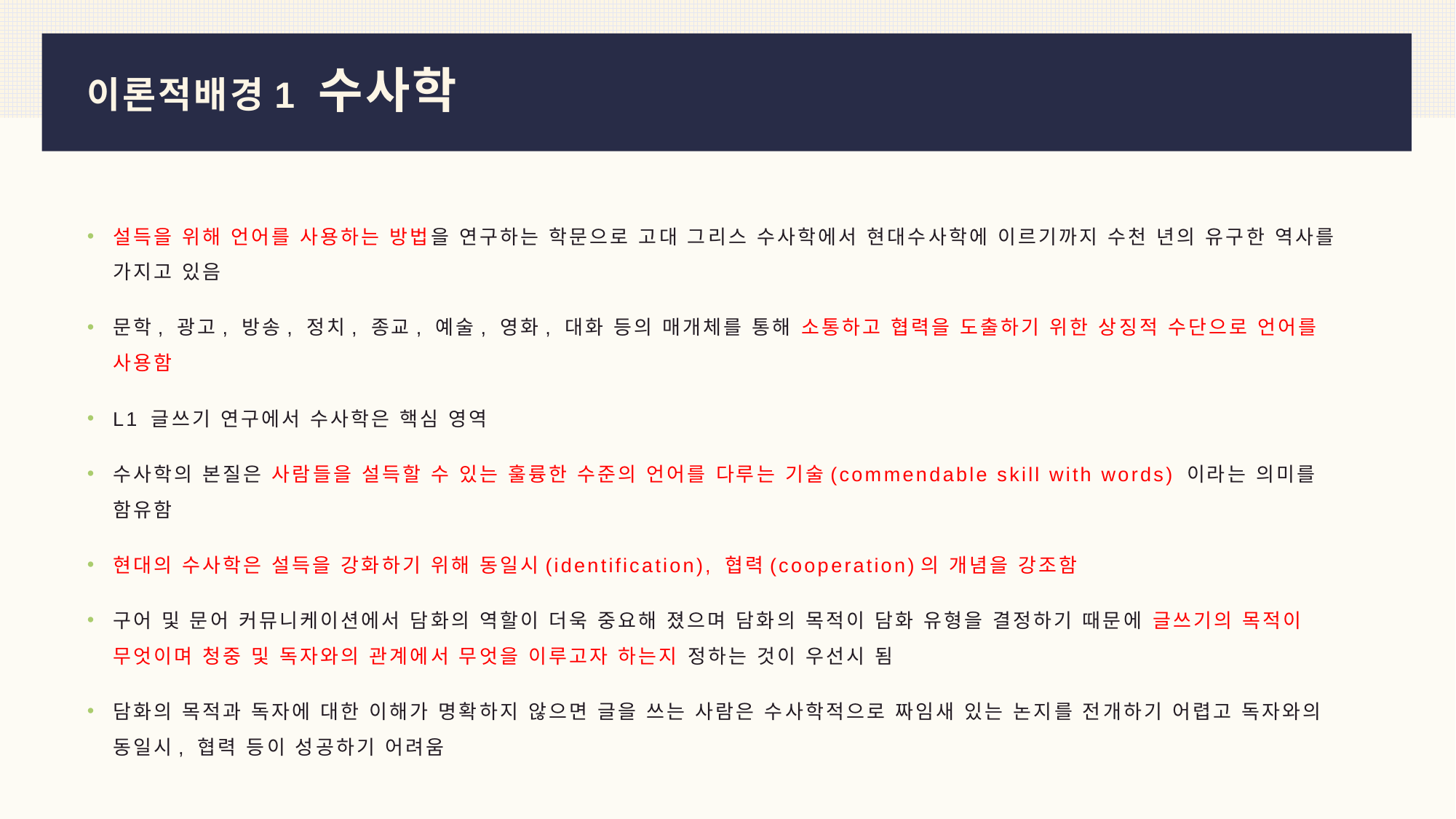

# 이론적배경1 수사학
설득을 위해 언어를 사용하는 방법을 연구하는 학문으로 고대 그리스 수사학에서 현대수사학에 이르기까지 수천 년의 유구한 역사를 가지고 있음
문학, 광고, 방송, 정치, 종교, 예술, 영화, 대화 등의 매개체를 통해 소통하고 협력을 도출하기 위한 상징적 수단으로 언어를 사용함
L1 글쓰기 연구에서 수사학은 핵심 영역
수사학의 본질은 사람들을 설득할 수 있는 훌륭한 수준의 언어를 다루는 기술(commendable skill with words) 이라는 의미를 함유함
현대의 수사학은 설득을 강화하기 위해 동일시(identification), 협력(cooperation)의 개념을 강조함
구어 및 문어 커뮤니케이션에서 담화의 역할이 더욱 중요해 졌으며 담화의 목적이 담화 유형을 결정하기 때문에 글쓰기의 목적이 무엇이며 청중 및 독자와의 관계에서 무엇을 이루고자 하는지 정하는 것이 우선시 됨
담화의 목적과 독자에 대한 이해가 명확하지 않으면 글을 쓰는 사람은 수사학적으로 짜임새 있는 논지를 전개하기 어렵고 독자와의 동일시, 협력 등이 성공하기 어려움